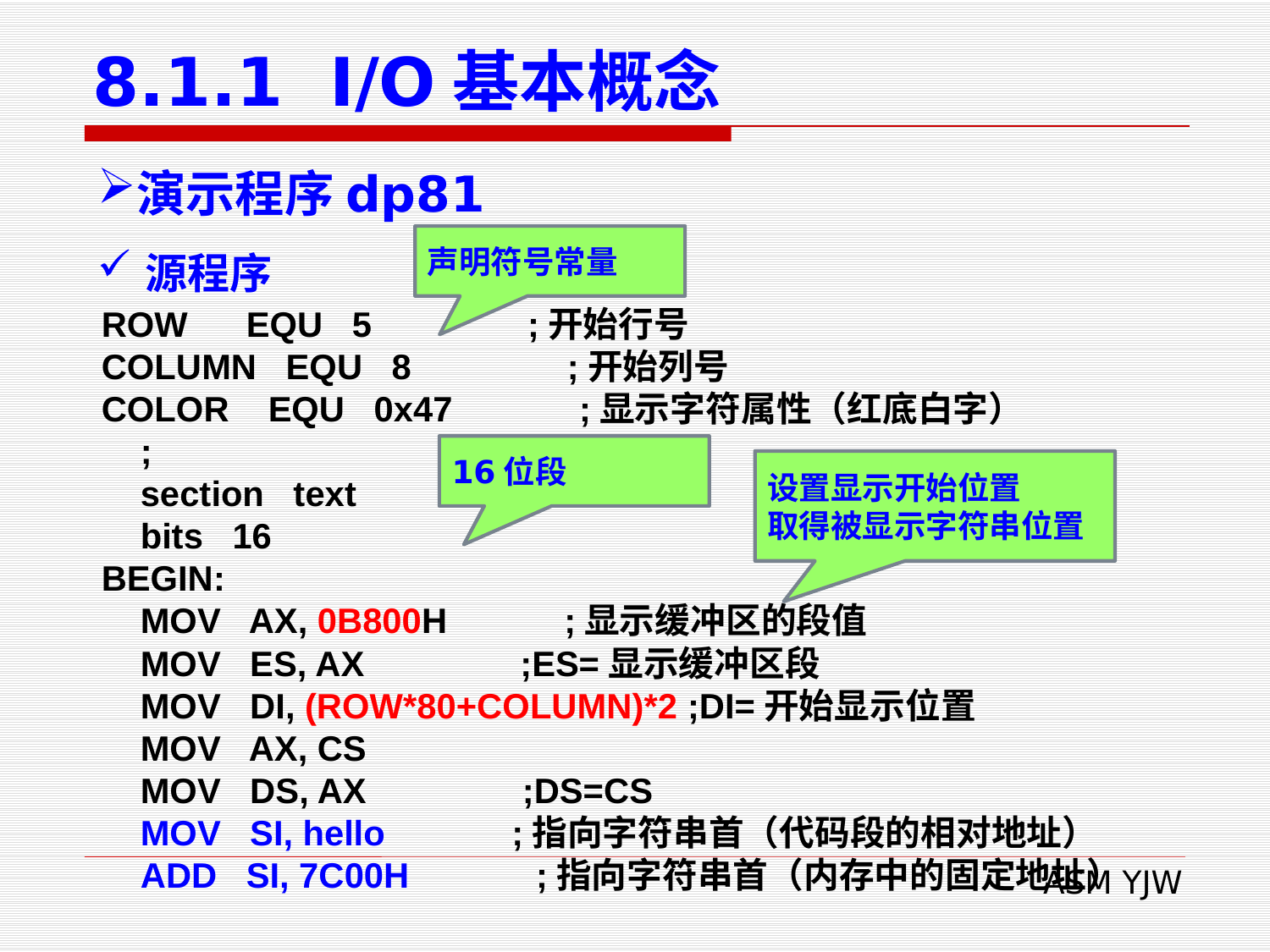

# 8.1.1  I/O基本概念
演示程序dp81
声明符号常量
源程序
ROW      EQU   5                ;开始行号
COLUMN   EQU   8                ;开始列号
COLOR    EQU   0x47             ;显示字符属性（红底白字）
    ;
    section   text
    bits   16
BEGIN:
    MOV   AX, 0B800H            ;显示缓冲区的段值
    MOV   ES, AX                ;ES=显示缓冲区段
    MOV   DI, (ROW*80+COLUMN)*2 ;DI=开始显示位置
    MOV   AX, CS
    MOV   DS, AX                ;DS=CS
    MOV   SI, hello             ;指向字符串首（代码段的相对地址）
    ADD   SI, 7C00H             ;指向字符串首（内存中的固定地址）
16位段
设置显示开始位置
取得被显示字符串位置